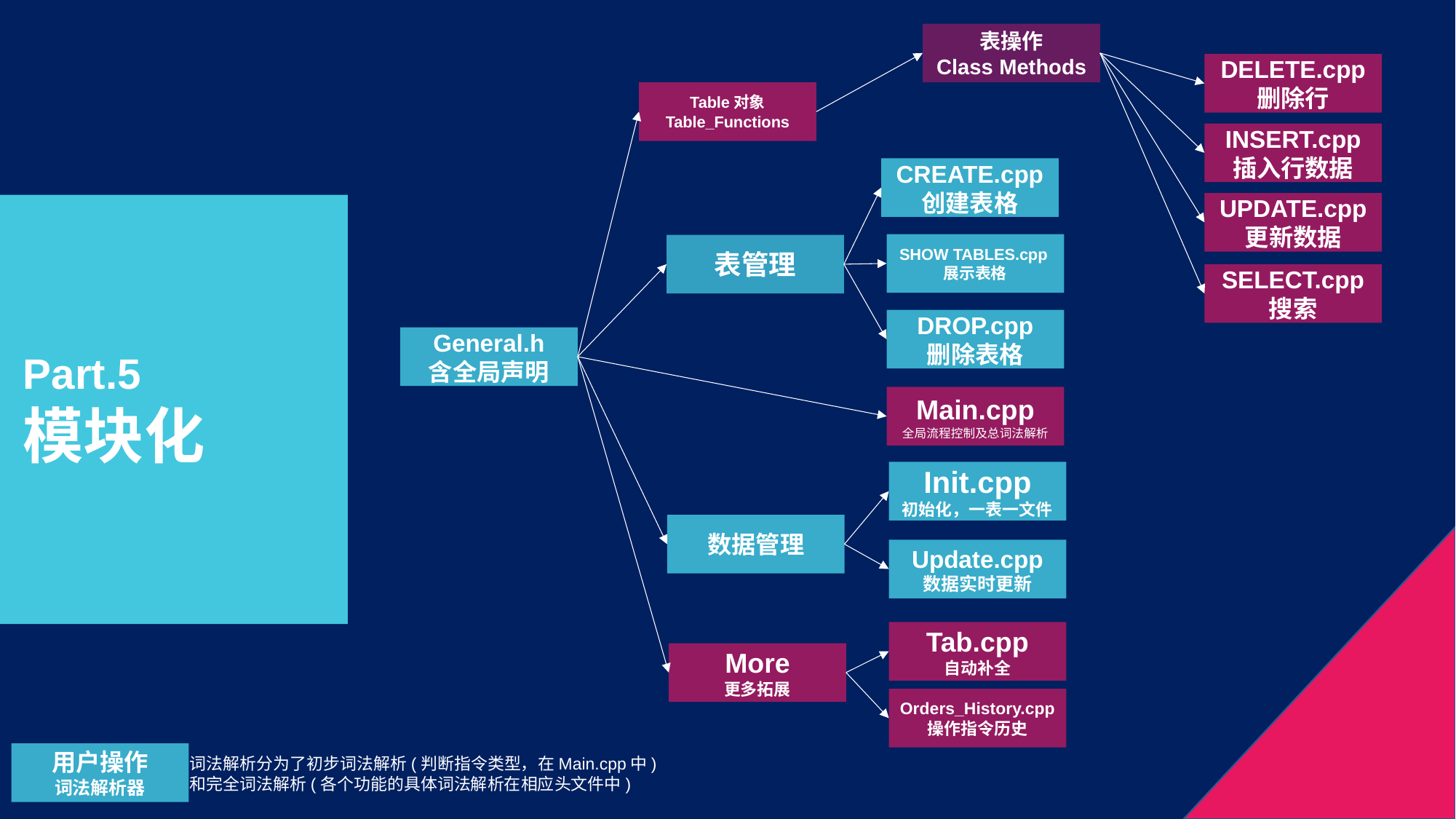

表操作
Class Methods
DELETE.cpp
删除行
Table对象
Table_Functions
INSERT.cpp
插入行数据
CREATE.cpp
创建表格
UPDATE.cpp
更新数据

SHOW TABLES.cpp展示表格
表管理
SELECT.cpp
搜索
DROP.cpp
删除表格
General.h
含全局声明
Part.5
模块化
Main.cpp
全局流程控制及总词法解析
Init.cpp
初始化，一表一文件
数据管理

Update.cpp
数据实时更新
Tab.cpp
自动补全
More
更多拓展
Orders_History.cpp
操作指令历史
用户操作
词法解析器
词法解析分为了初步词法解析(判断指令类型，在Main.cpp中)
和完全词法解析(各个功能的具体词法解析在相应头文件中)